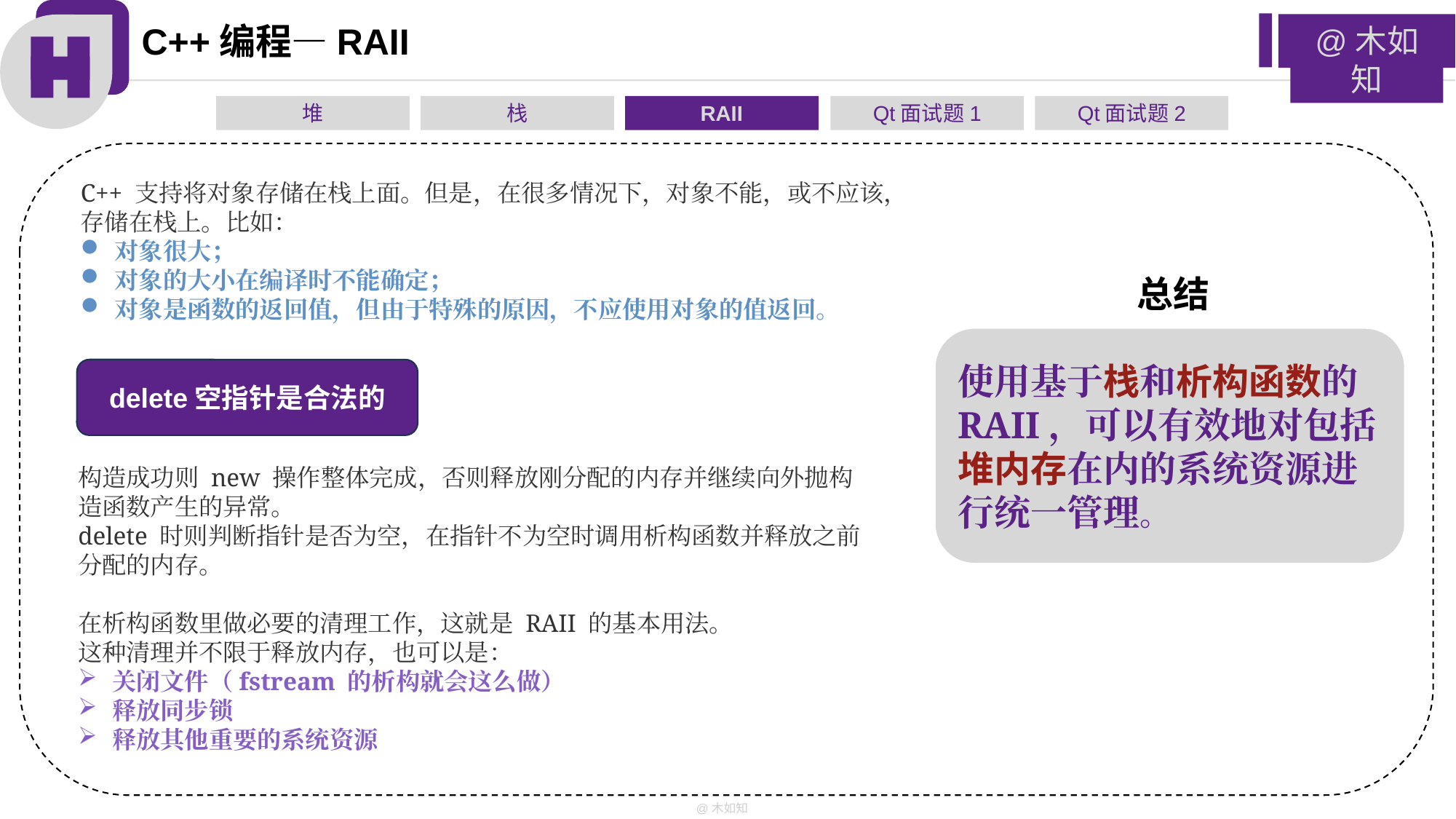

C++编程—RAII

@木如知
堆
栈
Qt面试题1
RAII
Qt面试题2

C++ 支持将对象存储在栈上面。但是，在很多情况下，对象不能，或不应该，存储在栈上。比如：
对象很大；
对象的大小在编译时不能确定；
对象是函数的返回值，但由于特殊的原因，不应使用对象的值返回。
总结
使用基于栈和析构函数的 RAII，可以有效地对包括堆内存在内的系统资源进行统一管理。
delete空指针是合法的
构造成功则 new 操作整体完成，否则释放刚分配的内存并继续向外抛构造函数产生的异常。
delete 时则判断指针是否为空，在指针不为空时调用析构函数并释放之前分配的内存。

在析构函数里做必要的清理工作，这就是 RAII 的基本用法。
这种清理并不限于释放内存，也可以是：
关闭文件（fstream 的析构就会这么做）
释放同步锁
释放其他重要的系统资源
@木如知